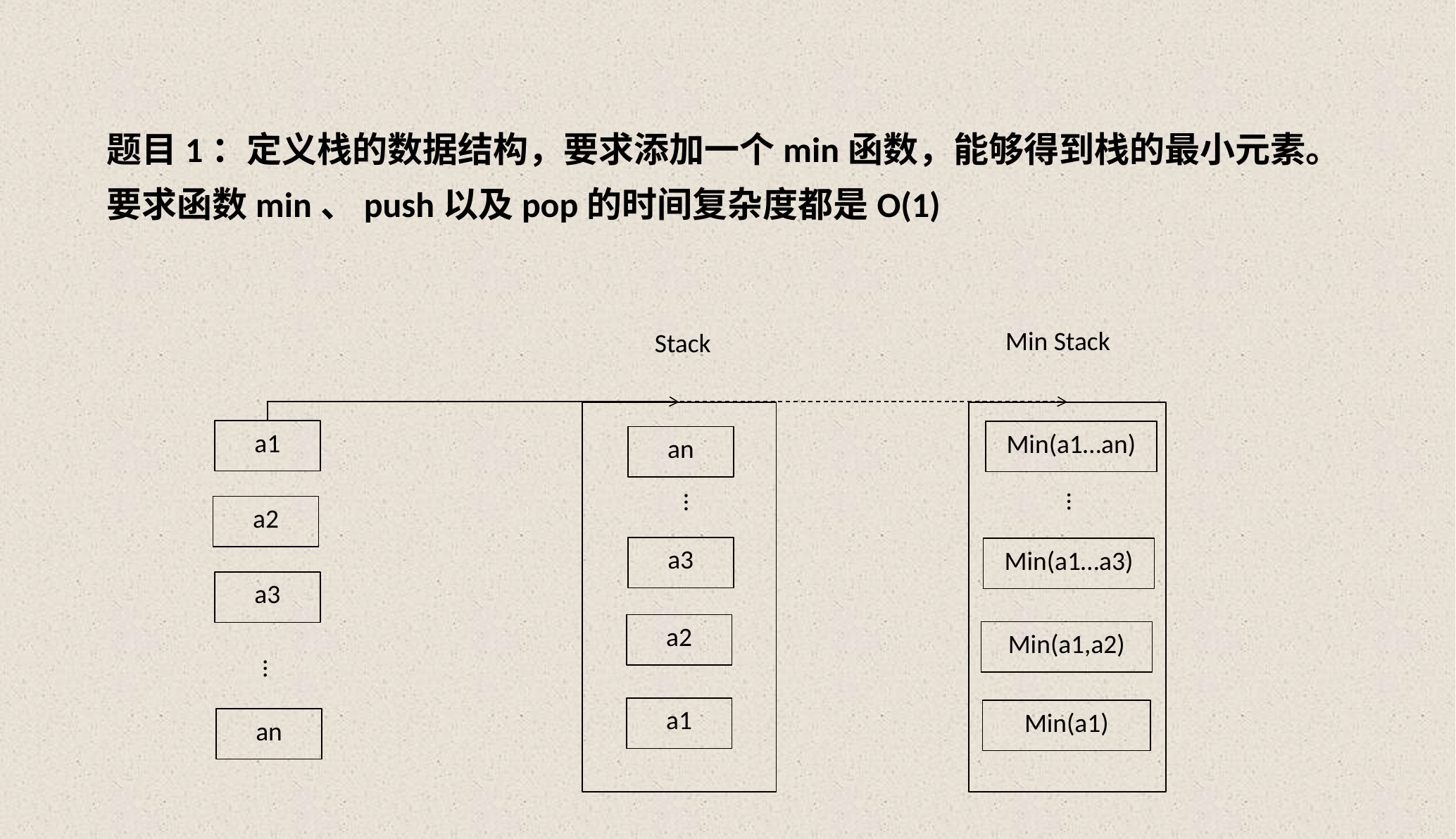

题目1：定义栈的数据结构，要求添加一个min函数，能够得到栈的最小元素。要求函数min、push以及pop的时间复杂度都是O(1)
Min Stack
Stack

a1
Min(a1…an)
an
…
…
a2
a3
Min(a1…a3)
a3
a2
Min(a1,a2)
…
a1
Min(a1)
an